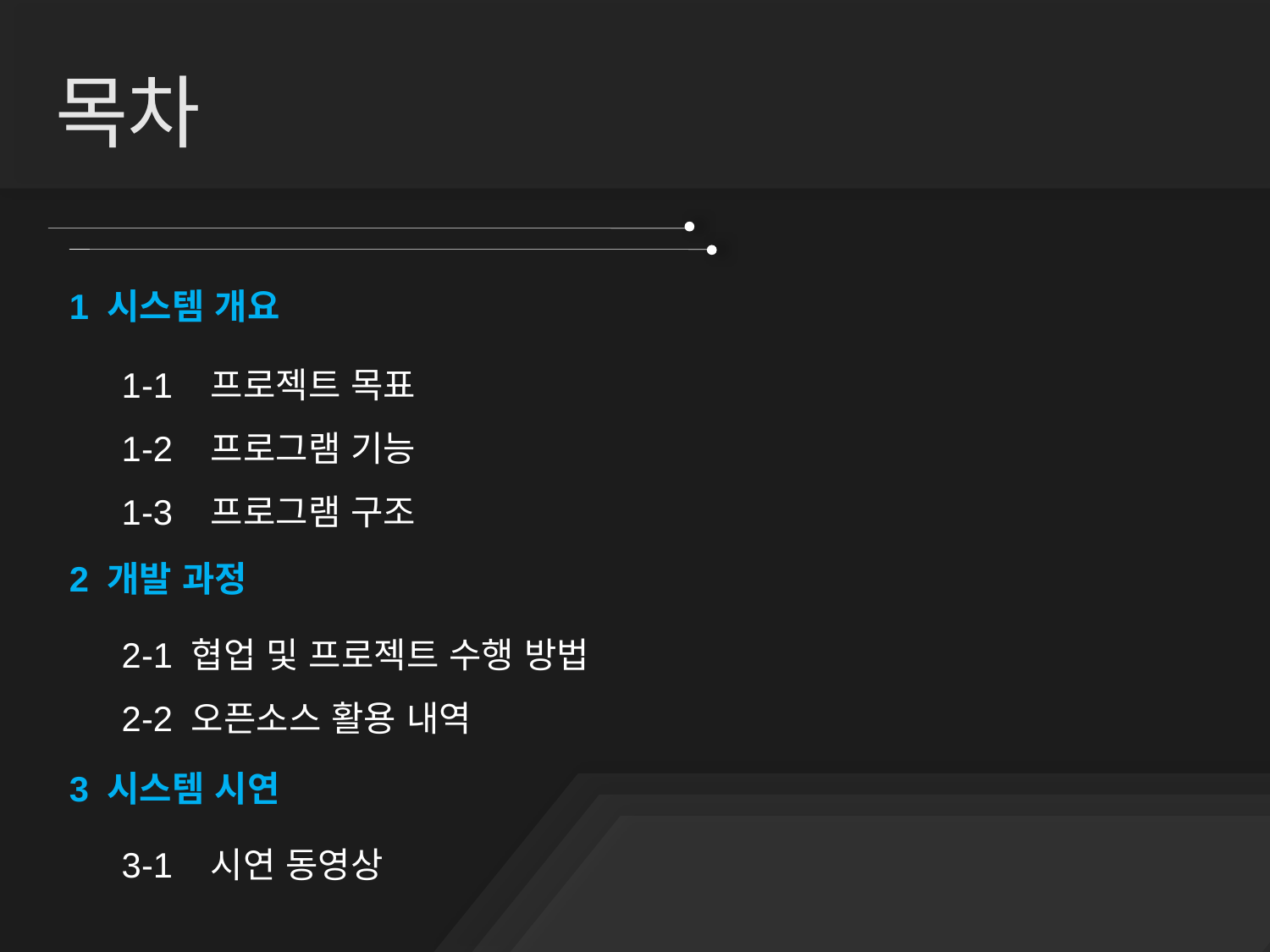

# 목차

1 시스템 개요
1-1   프로젝트 목표
1-2   프로그램 기능
1-3   프로그램 구조
2 개발 과정
2-1 협업 및 프로젝트 수행 방법
2-2 오픈소스 활용 내역
3 시스템 시연

3-1   시연 동영상